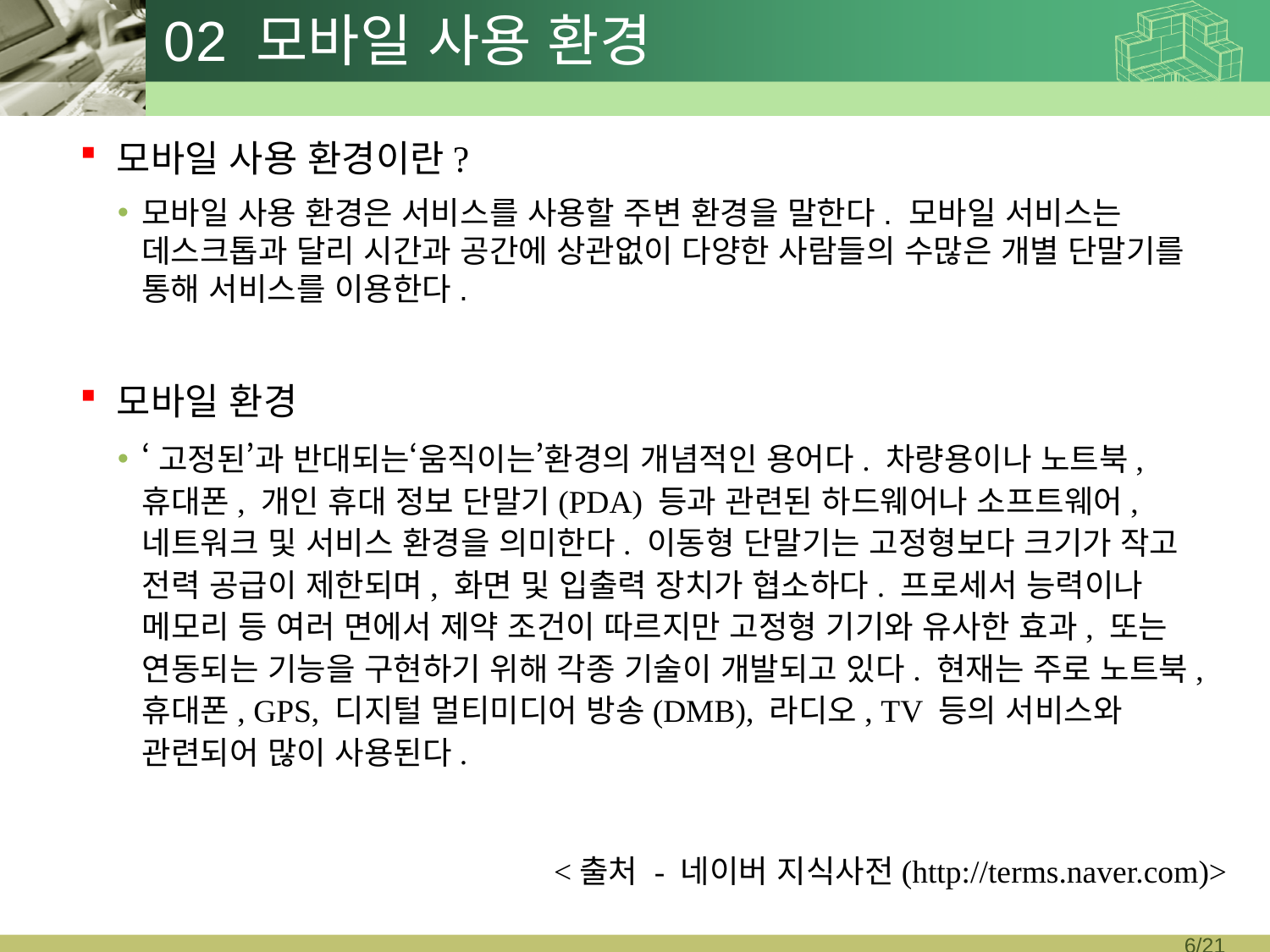

# 02 모바일 사용 환경
모바일 사용 환경이란?
모바일 사용 환경은 서비스를 사용할 주변 환경을 말한다. 모바일 서비스는 데스크톱과 달리 시간과 공간에 상관없이 다양한 사람들의 수많은 개별 단말기를 통해 서비스를 이용한다.

모바일 환경
‘고정된’과 반대되는‘움직이는’환경의 개념적인 용어다. 차량용이나 노트북, 휴대폰, 개인 휴대 정보 단말기(PDA) 등과 관련된 하드웨어나 소프트웨어, 네트워크 및 서비스 환경을 의미한다. 이동형 단말기는 고정형보다 크기가 작고 전력 공급이 제한되며, 화면 및 입출력 장치가 협소하다. 프로세서 능력이나 메모리 등 여러 면에서 제약 조건이 따르지만 고정형 기기와 유사한 효과, 또는 연동되는 기능을 구현하기 위해 각종 기술이 개발되고 있다. 현재는 주로 노트북, 휴대폰, GPS, 디지털 멀티미디어 방송(DMB), 라디오, TV 등의 서비스와 관련되어 많이 사용된다.

<출처 - 네이버 지식사전(http://terms.naver.com)>